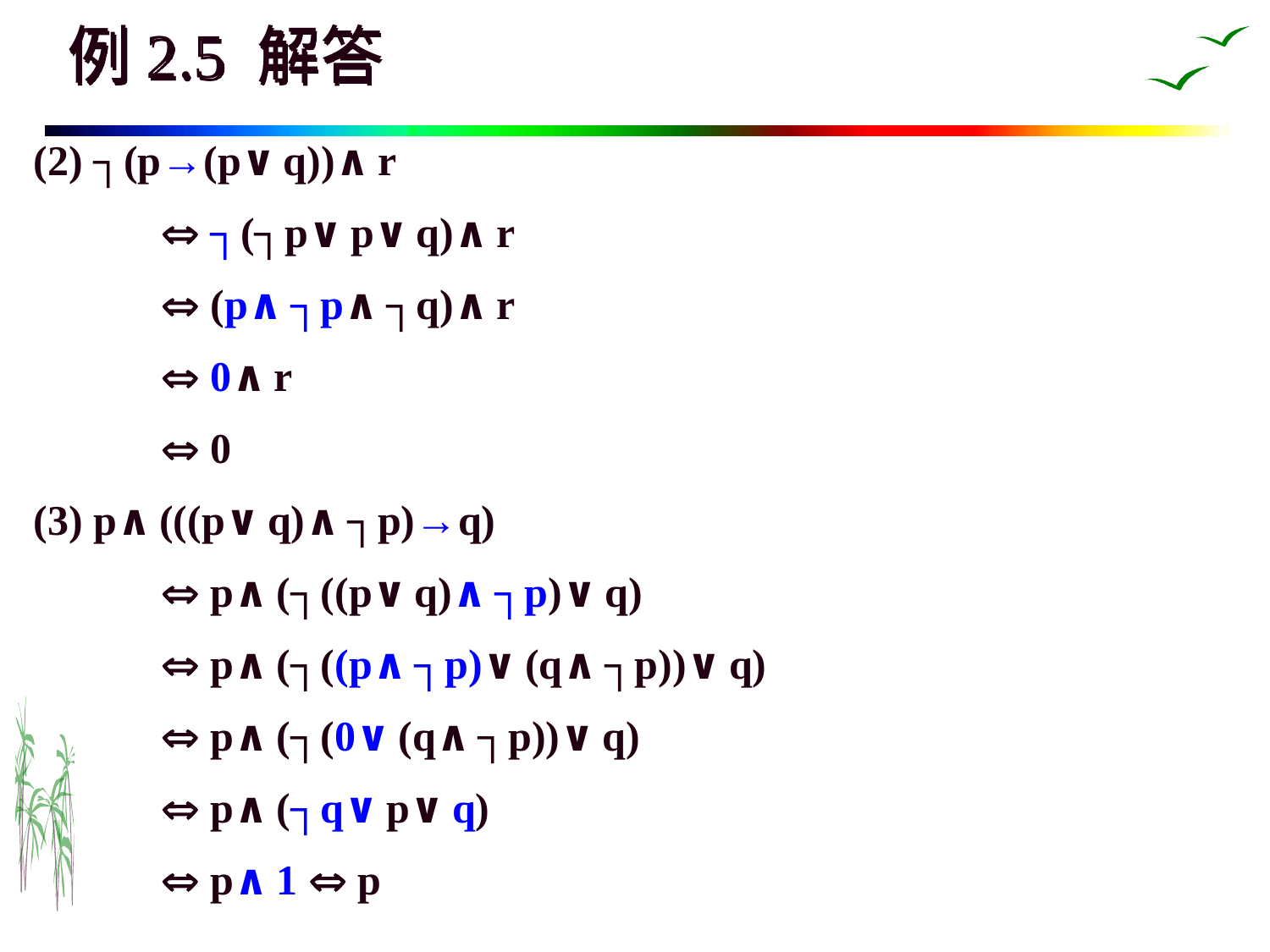

# 例2.5 解答
(2) ┐(p→(p∨q))∧r
	⇔ ┐(┐p∨p∨q)∧r
      	⇔ (p∧┐p∧┐q)∧r
	⇔ 0∧r
	⇔ 0
(3) p∧(((p∨q)∧┐p)→q)
 	⇔ p∧(┐((p∨q)∧┐p)∨q)
 	⇔ p∧(┐((p∧┐p)∨(q∧┐p))∨q)
	⇔ p∧(┐(0∨(q∧┐p))∨q)
	⇔ p∧(┐q∨p∨q)
	⇔ p∧1 ⇔ p